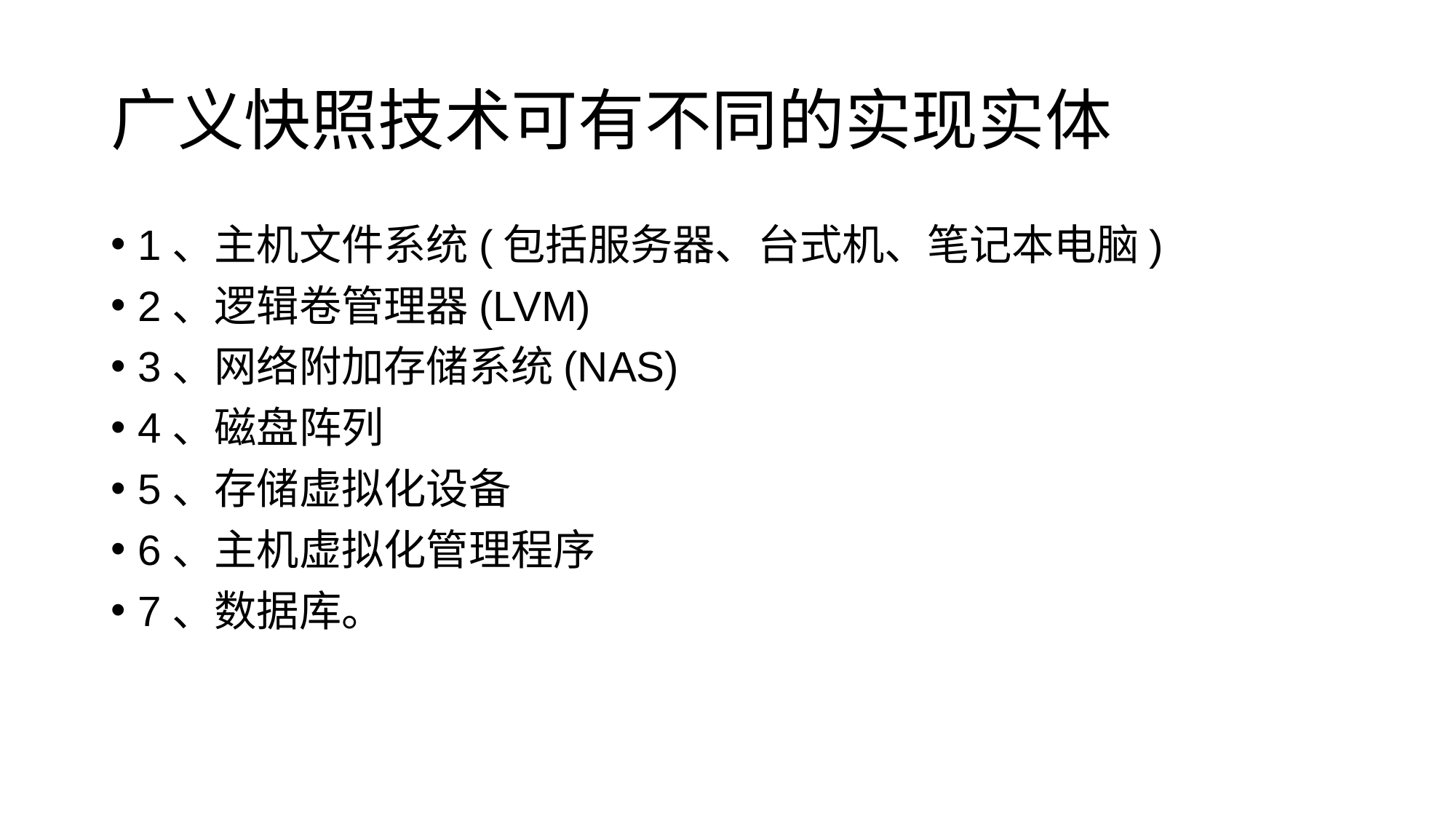

# 广义快照技术可有不同的实现实体
1、主机文件系统(包括服务器、台式机、笔记本电脑)
2、逻辑卷管理器(LVM)
3、网络附加存储系统(NAS)
4、磁盘阵列
5、存储虚拟化设备
6、主机虚拟化管理程序
7、数据库。